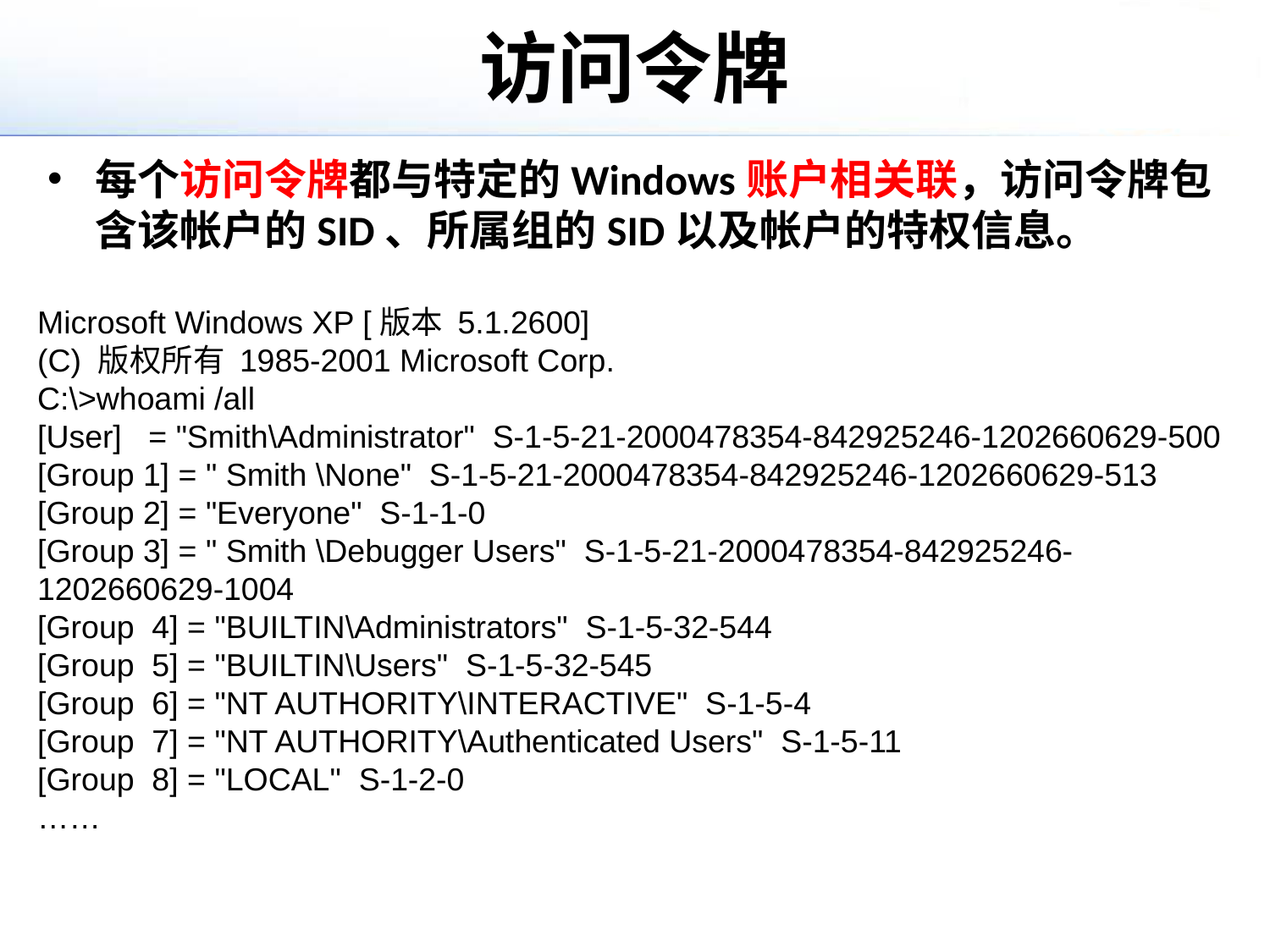

# 访问令牌
每个访问令牌都与特定的Windows账户相关联，访问令牌包含该帐户的SID、所属组的SID以及帐户的特权信息。
Microsoft Windows XP [版本 5.1.2600]
(C) 版权所有 1985-2001 Microsoft Corp.
C:\>whoami /all
[User]   = "Smith\Administrator"  S-1-5-21-2000478354-842925246-1202660629-500
[Group 1] = " Smith \None"  S-1-5-21-2000478354-842925246-1202660629-513
[Group 2] = "Everyone"  S-1-1-0
[Group 3] = " Smith \Debugger Users"  S-1-5-21-2000478354-842925246-1202660629-1004
[Group  4] = "BUILTIN\Administrators"  S-1-5-32-544
[Group  5] = "BUILTIN\Users"  S-1-5-32-545
[Group  6] = "NT AUTHORITY\INTERACTIVE"  S-1-5-4
[Group  7] = "NT AUTHORITY\Authenticated Users"  S-1-5-11
[Group  8] = "LOCAL"  S-1-2-0
……